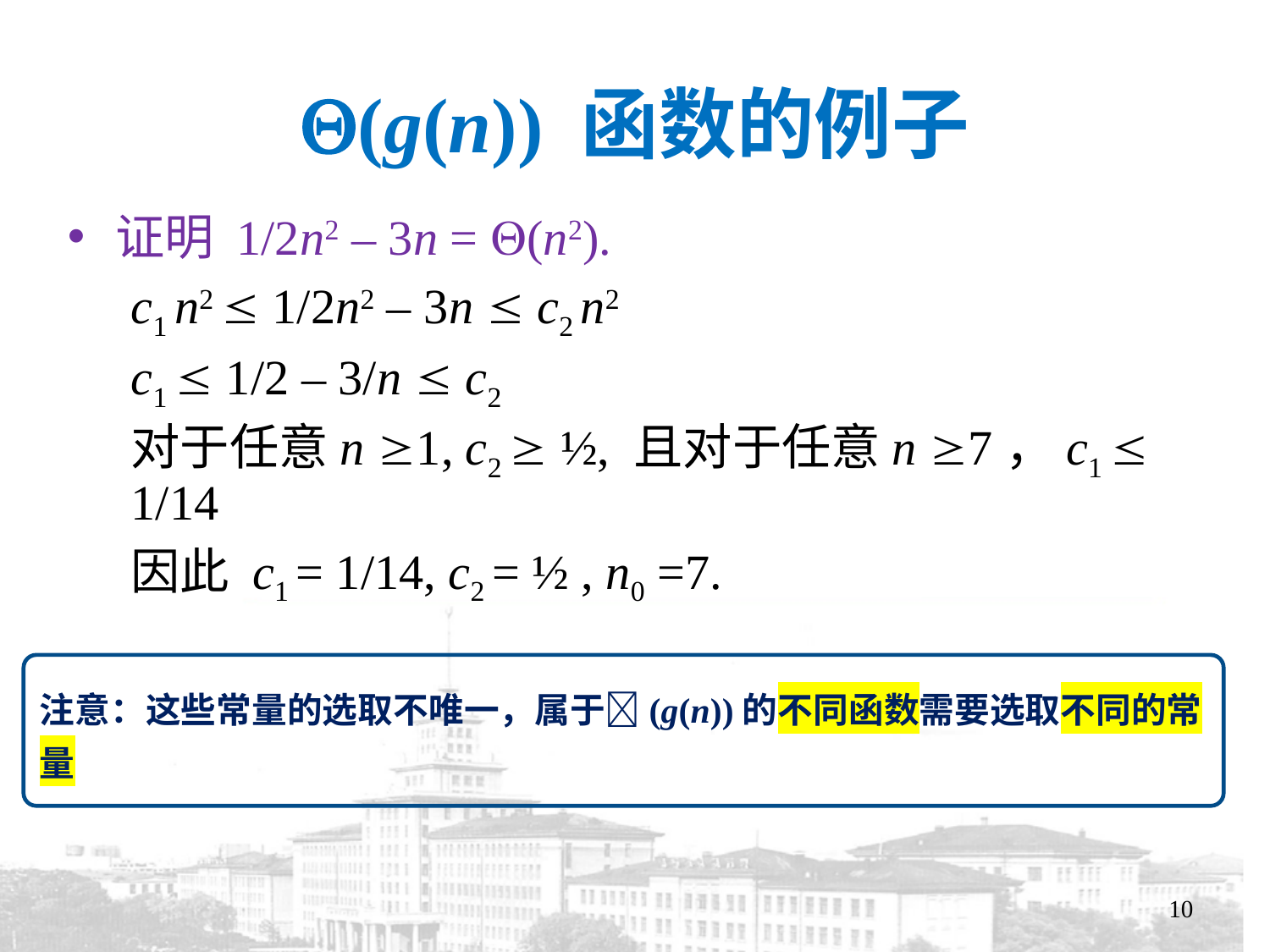

# Θ(g(n)) 函数的例子
证明 1/2n2 – 3n = Θ(n2).
c1 n2 ≤ 1/2n2 – 3n ≤ c2 n2
c1 ≤ 1/2 – 3/n ≤ c2
对于任意n ≥1, c2 ≥ ½, 且对于任意n ≥7，c1 ≤ 1/14
因此 c1 = 1/14, c2 = ½ , n0 =7.

注意：这些常量的选取不唯一，属于Θ(g(n))的不同函数需要选取不同的常量
10